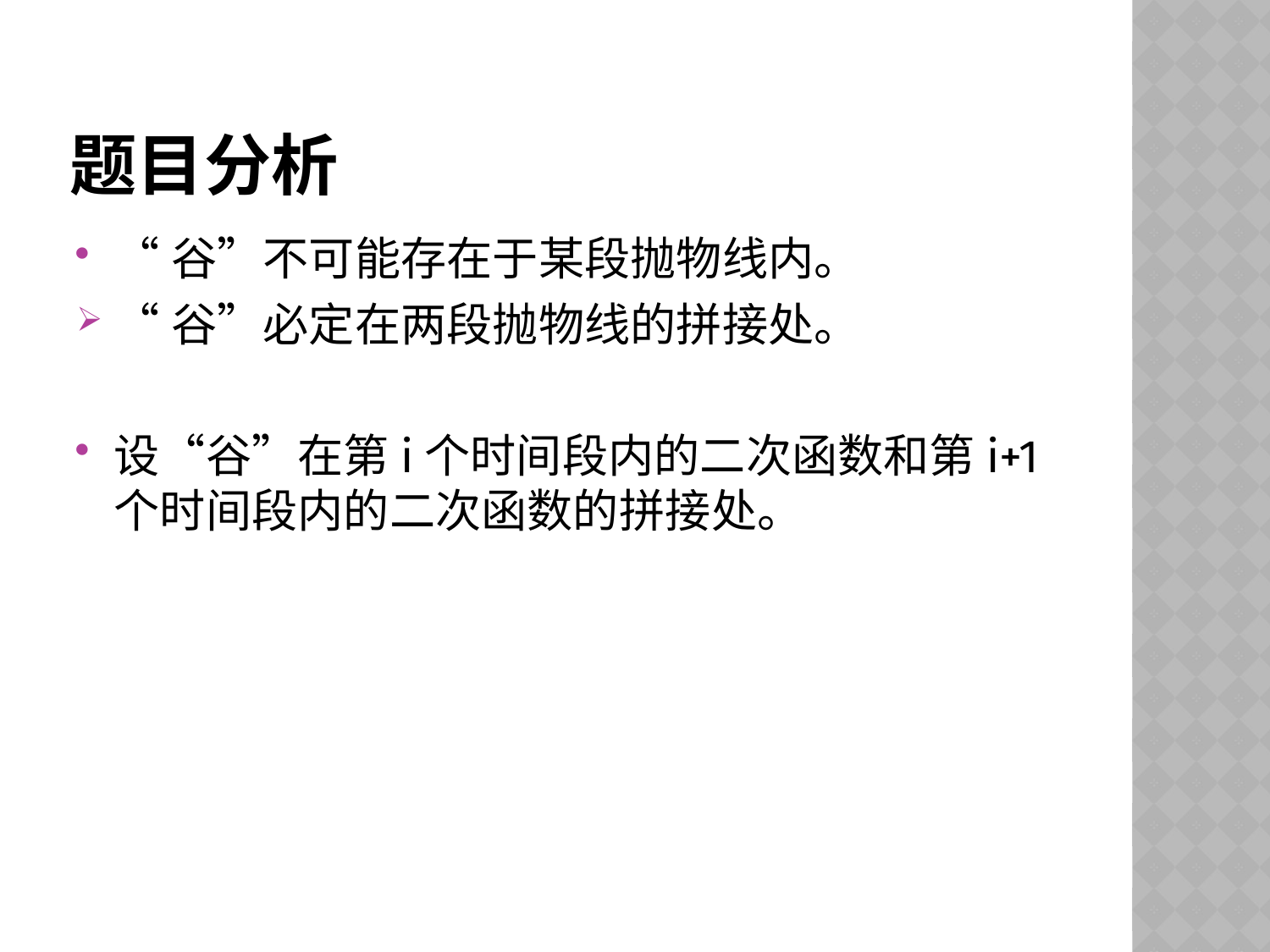

“谷”不可能存在于某段抛物线内。
“谷”必定在两段抛物线的拼接处。

设“谷”在第i个时间段内的二次函数和第i+1个时间段内的二次函数的拼接处。
题目分析